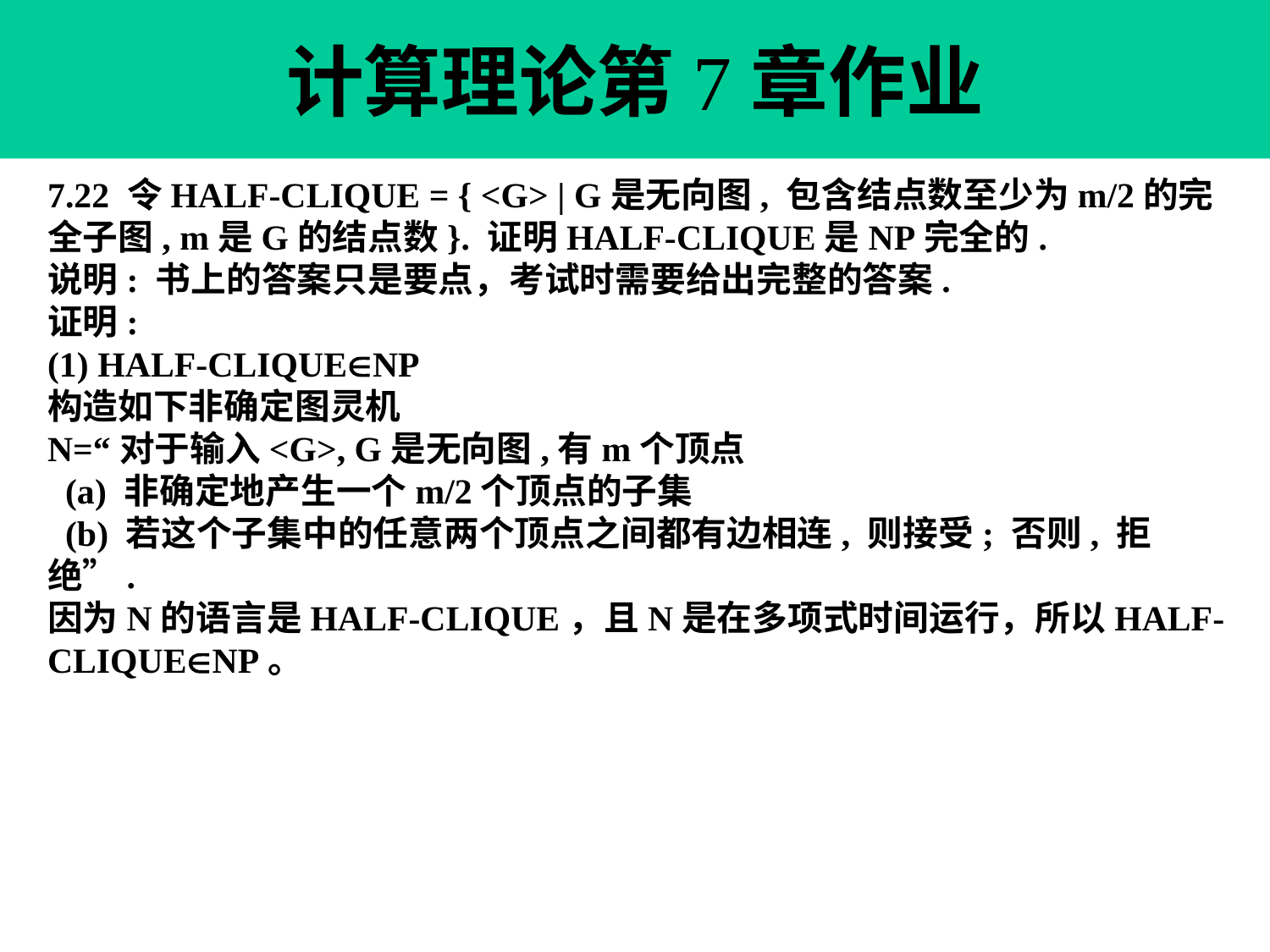

计算理论第7章作业

7.22 令HALF-CLIQUE = { <G> | G是无向图, 包含结点数至少为m/2的完全子图, m是G的结点数}. 证明HALF-CLIQUE是NP完全的.
说明: 书上的答案只是要点，考试时需要给出完整的答案.
证明:
(1) HALF-CLIQUE∈NP
构造如下非确定图灵机
N=“对于输入<G>, G是无向图,有m个顶点
  (a) 非确定地产生一个m/2个顶点的子集
  (b) 若这个子集中的任意两个顶点之间都有边相连, 则接受; 否则, 拒绝”.
因为N的语言是HALF-CLIQUE，且N是在多项式时间运行，所以HALF-CLIQUE∈NP。